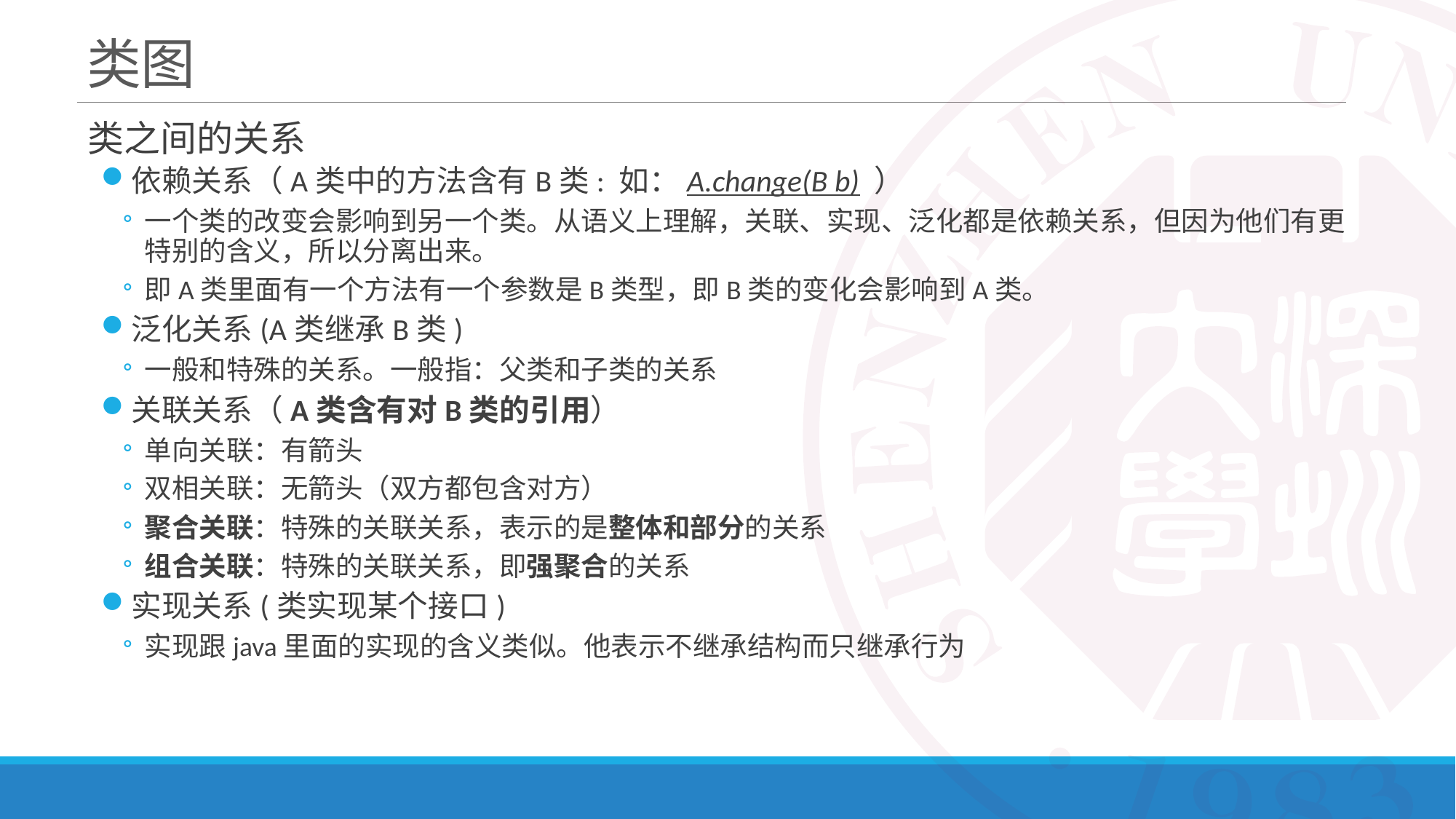

# 类图
类之间的关系
依赖关系（A类中的方法含有B类: 如：A.change(B b) ）
一个类的改变会影响到另一个类。从语义上理解，关联、实现、泛化都是依赖关系，但因为他们有更特别的含义，所以分离出来。
即A类里面有一个方法有一个参数是B类型，即B类的变化会影响到A类。
泛化关系(A类继承B类)
一般和特殊的关系。一般指：父类和子类的关系
关联关系（A类含有对B类的引用）
单向关联：有箭头
双相关联：无箭头（双方都包含对方）
聚合关联：特殊的关联关系，表示的是整体和部分的关系
组合关联：特殊的关联关系，即强聚合的关系
实现关系(类实现某个接口)
实现跟java里面的实现的含义类似。他表示不继承结构而只继承行为